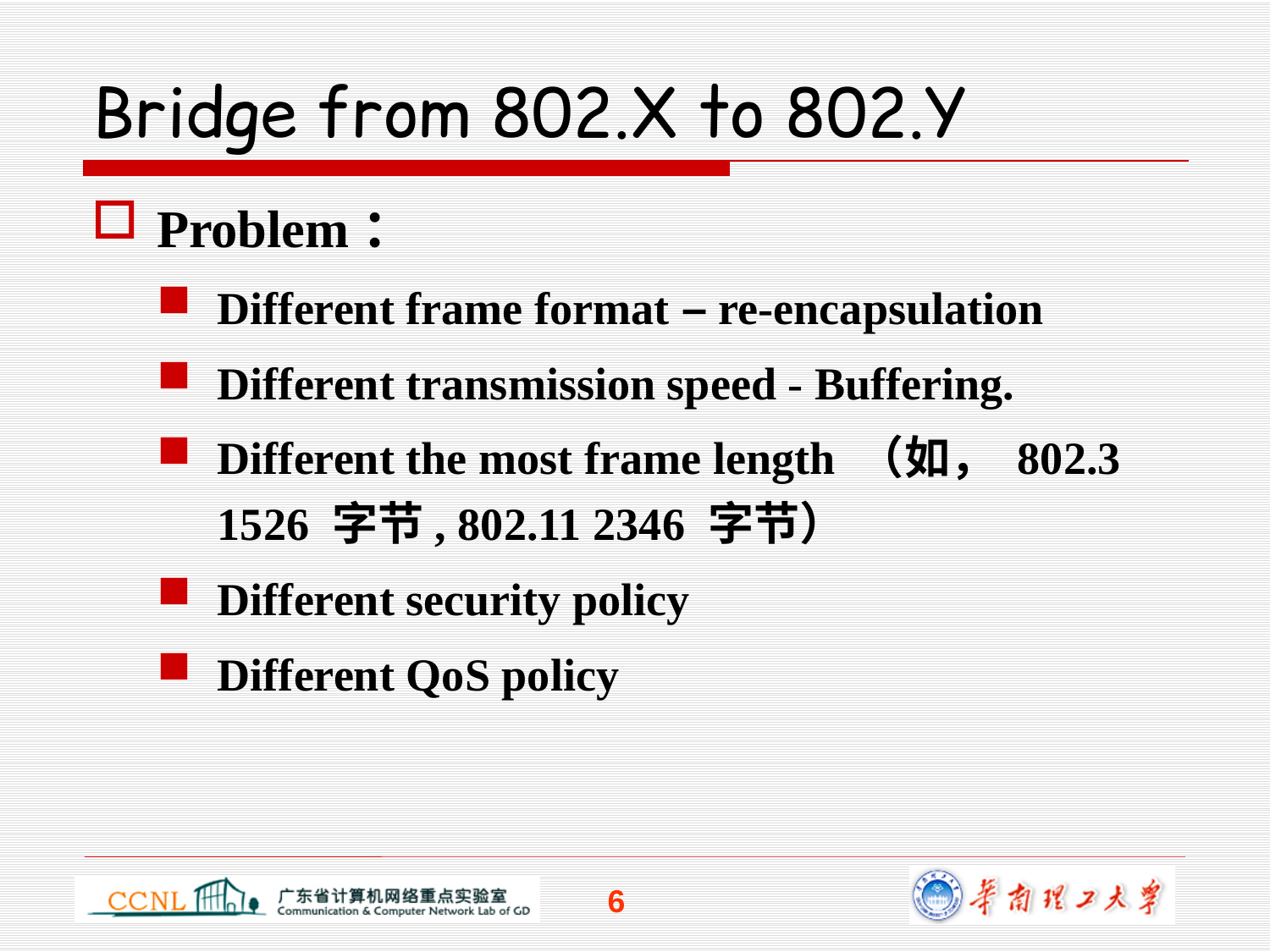

# Bridge from 802.X to 802.Y
Problem：
Different frame format – re-encapsulation
Different transmission speed - Buffering.
Different the most frame length （如， 802.3 1526 字节, 802.11 2346 字节）
Different security policy
Different QoS policy